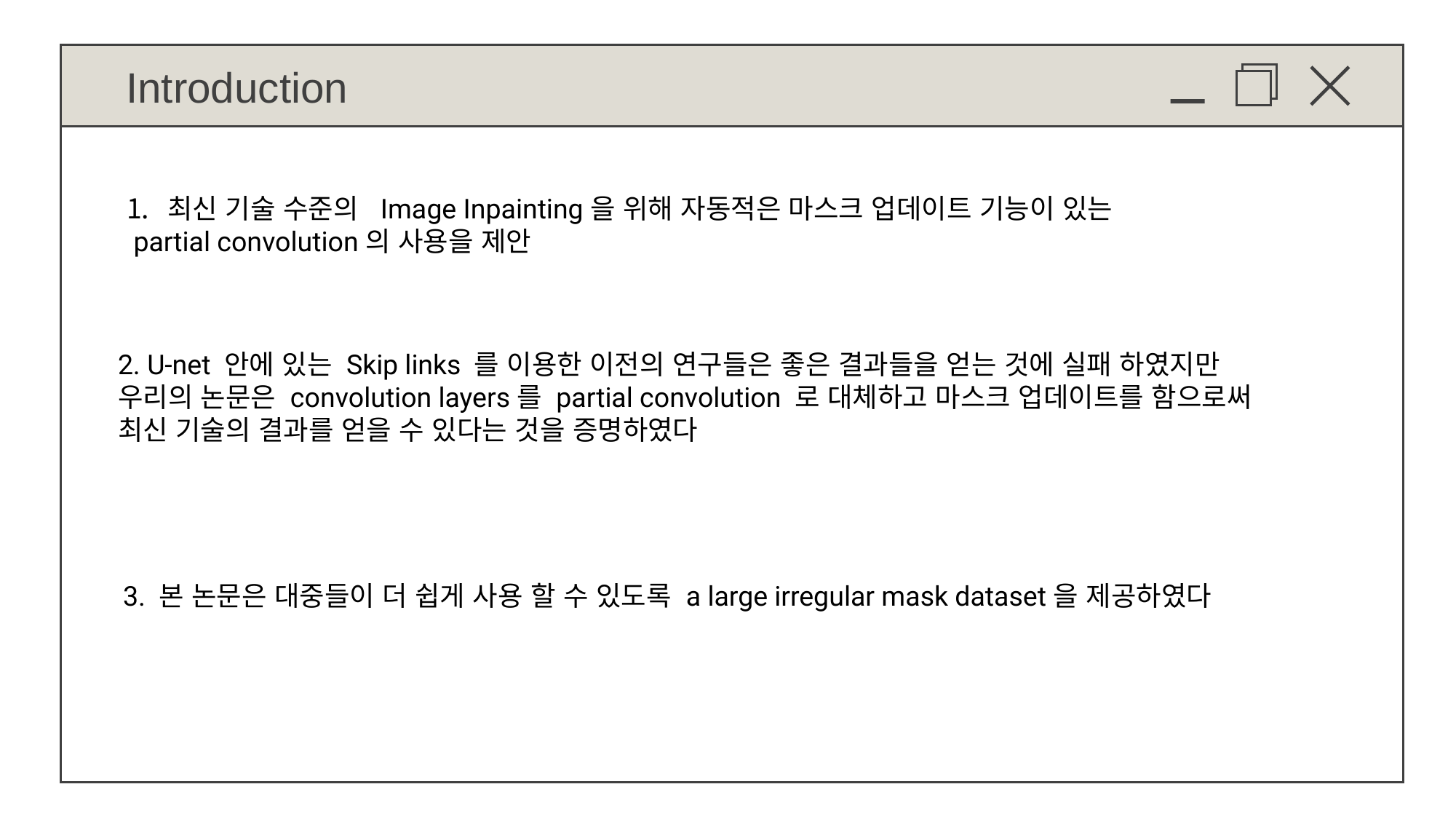

Introduction

최신 기술 수준의  Image Inpainting을 위해 자동적은 마스크 업데이트 기능이 있는
 partial convolution의 사용을 제안
2. U-net 안에 있는 Skip links 를 이용한 이전의 연구들은 좋은 결과들을 얻는 것에 실패 하였지만
우리의 논문은 convolution layers를 partial convolution 로 대체하고 마스크 업데이트를 함으로써
최신 기술의 결과를 얻을 수 있다는 것을 증명하였다
3. 본 논문은 대중들이 더 쉽게 사용 할 수 있도록 a large irregular mask dataset을 제공하였다